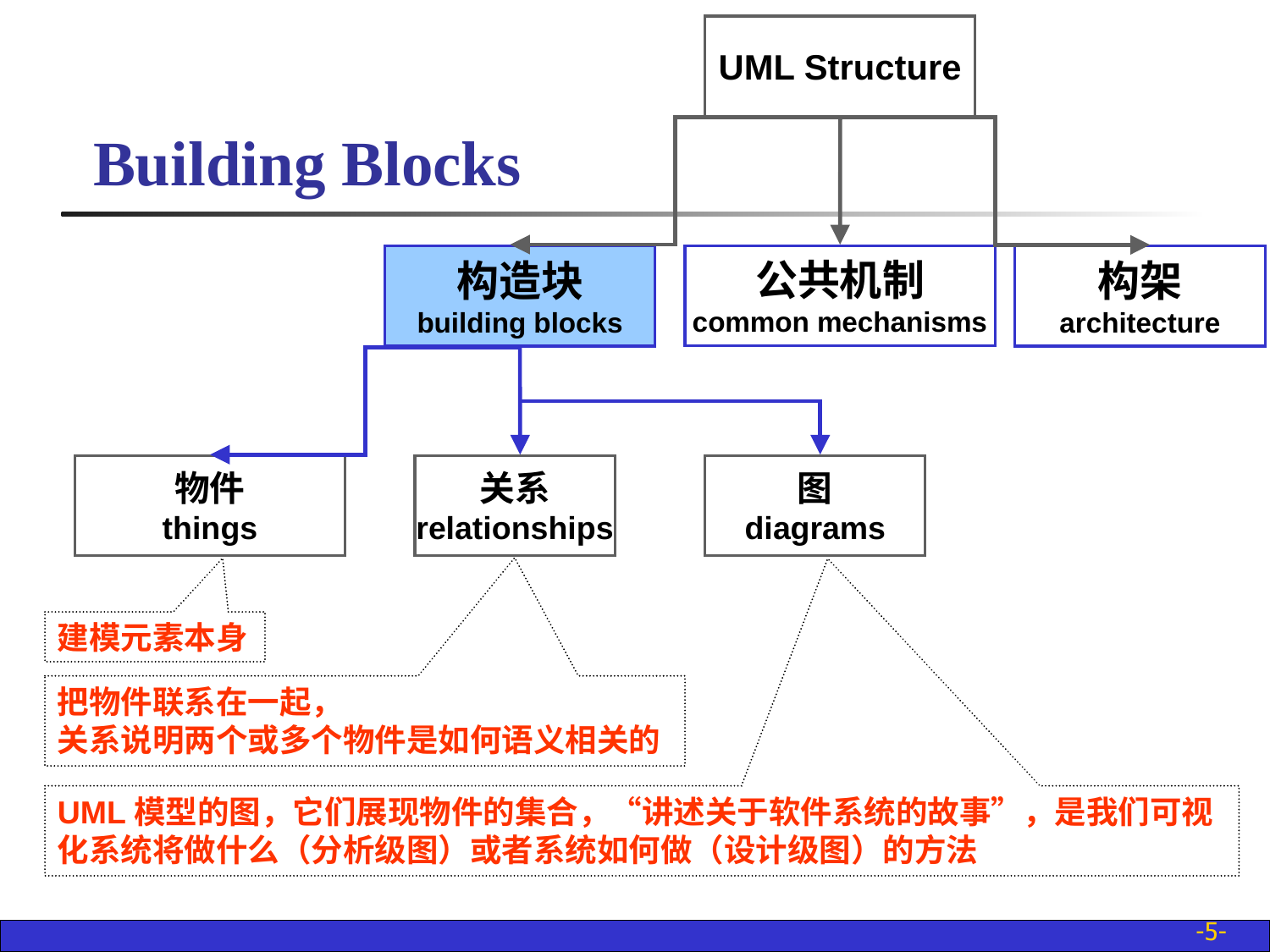

UML Structure
Building Blocks
公共机制
common mechanisms
构造块
building blocks
构架
architecture
物件
things
关系
relationships
图
diagrams
建模元素本身
把物件联系在一起，
关系说明两个或多个物件是如何语义相关的
UML模型的图，它们展现物件的集合，“讲述关于软件系统的故事”，是我们可视化系统将做什么（分析级图）或者系统如何做（设计级图）的方法
-5-